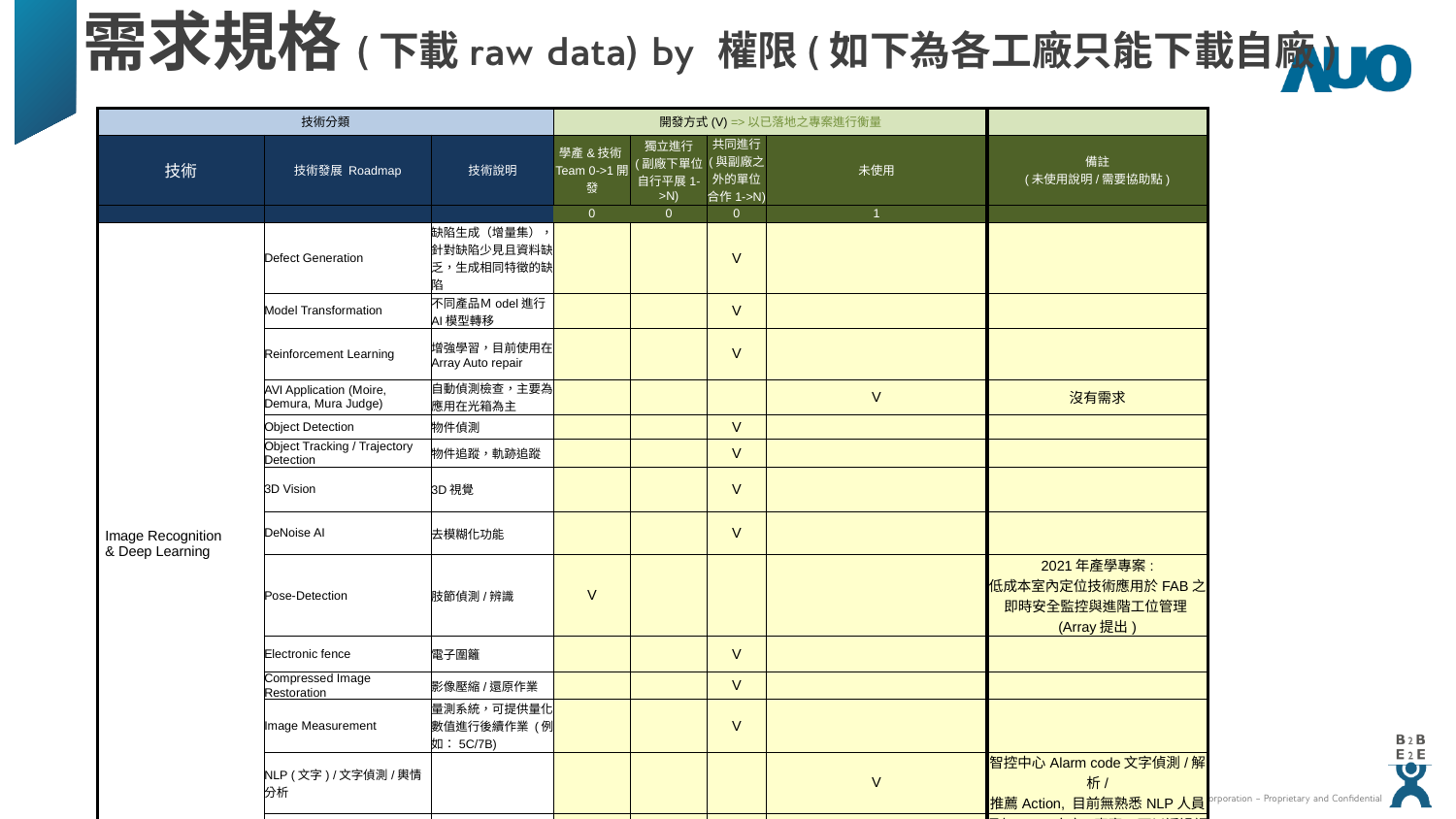

# 需求規格(下載raw data) by 權限(如下為各工廠只能下載自廠)
| 技術分類 |  |  | 開發方式(V) =>以已落地之專案進行衡量 |  |  |  |  |
| --- | --- | --- | --- | --- | --- | --- | --- |
| 技術 | 技術發展 Roadmap | 技術說明 | 學產&技術Team 0->1開發 | 獨立進行 (副廠下單位自行平展1->N) | 共同進行 (與副廠之外的單位合作1->N) | 未使用 | 備註 (未使用說明/需要協助點) |
|  |  |  | 0 | 0 | 0 | 1 |  |
| Image Recognition & Deep Learning | Defect Generation | 缺陷生成（增量集），針對缺陷少見且資料缺乏，生成相同特徵的缺陷 |  |  | V |  |  |
|  | Model Transformation | 不同產品Ｍodel進行AI模型轉移 |  |  | V |  |  |
|  | Reinforcement Learning | 增強學習，目前使用在Array Auto repair |  |  | V |  |  |
|  | AVI Application (Moire, Demura, Mura Judge) | 自動偵測檢查，主要為應用在光箱為主 |  |  |  | V | 沒有需求 |
|  | Object Detection | 物件偵測 |  |  | V |  |  |
|  | Object Tracking / Trajectory Detection | 物件追蹤，軌跡追蹤 |  |  | V |  |  |
|  | 3D Vision | 3D視覺 |  |  | V |  |  |
|  | DeNoise AI | 去模糊化功能 |  |  | V |  |  |
|  | Pose-Detection | 肢節偵測/辨識 | V |  |  |  | 2021年產學專案: 低成本室內定位技術應用於FAB之即時安全監控與進階工位管理(Array提出) |
|  | Electronic fence | 電子圍籬 |  |  | V |  |  |
|  | Compressed Image Restoration | 影像壓縮/還原作業 |  |  | V |  |  |
|  | Image Measurement | 量測系統，可提供量化數值進行後續作業 (例如：5C/7B) |  |  | V |  |  |
|  | NLP (文字) /文字偵測/輿情分析 |  |  |  |  | V | 智控中心Alarm code文字偵測/解析/ 推薦Action, 目前無熟悉NLP人員 |
|  | NLP (語音) |  |  |  |  | V | 承如NLP(文字)專案, 可以透過語音進行推薦 服務, 目前無熟悉NLP人員 |